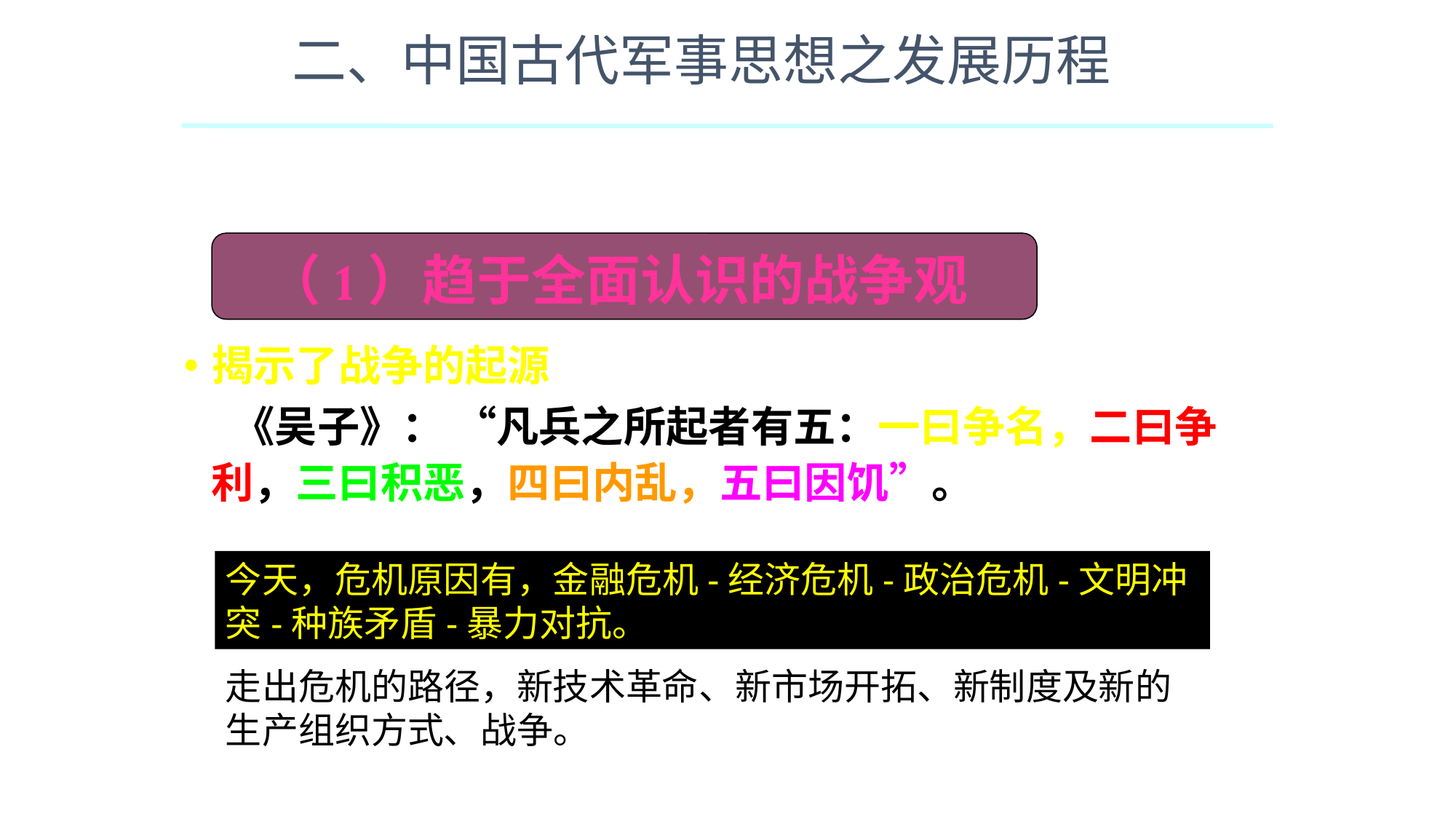

二、中国古代军事思想之发展历程

主要内容
（1）趋于全面认识的战争观
揭示了战争的起源
    《吴子》： “凡兵之所起者有五：一曰争名，二曰争利，三曰积恶，四曰内乱，五曰因饥”。
今天，危机原因有，金融危机-经济危机-政治危机-文明冲突-种族矛盾-暴力对抗。
走出危机的路径，新技术革命、新市场开拓、新制度及新的生产组织方式、战争。